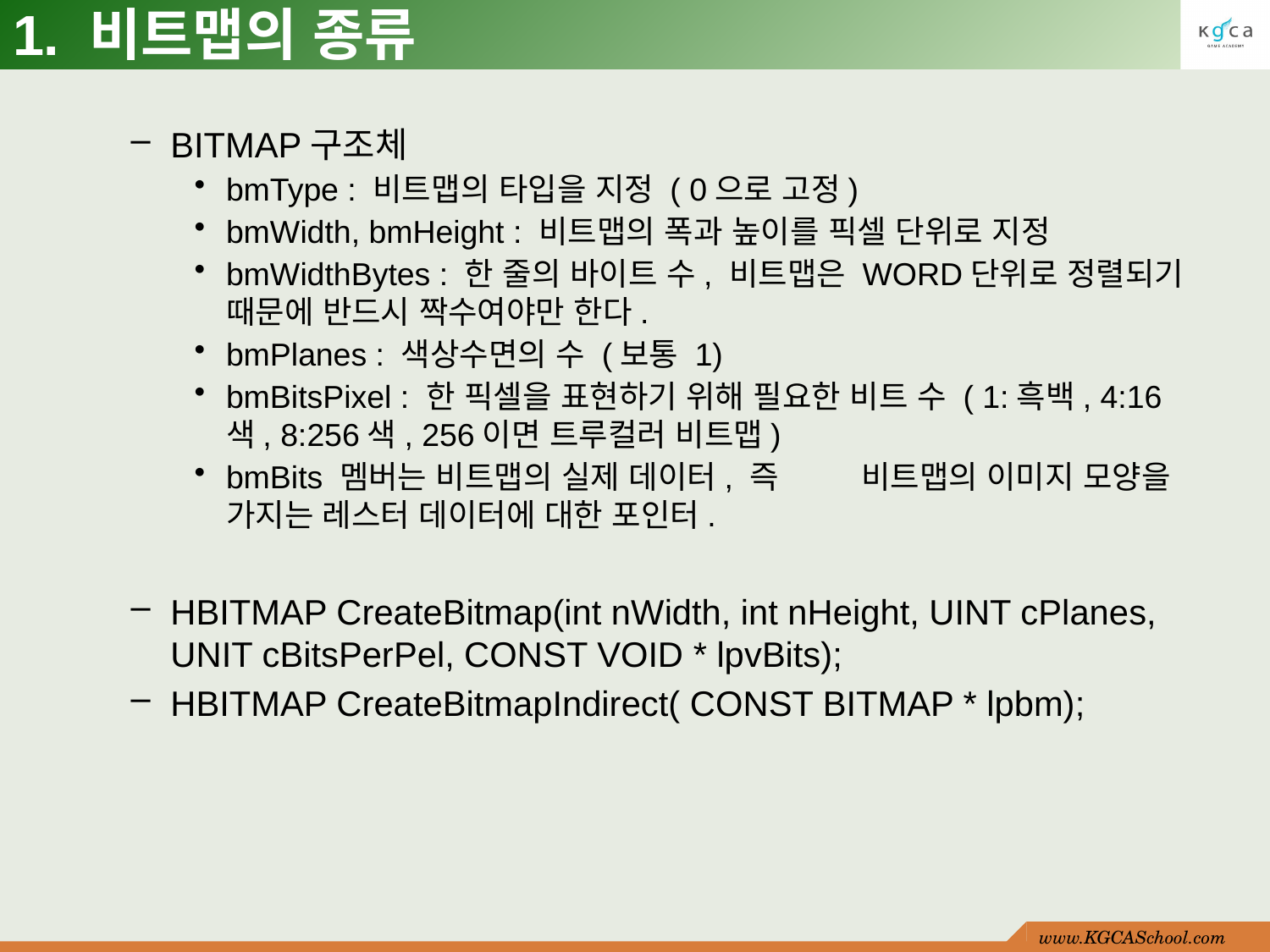

# 1. 비트맵의 종류
BITMAP구조체
bmType : 비트맵의 타입을 지정 ( 0으로 고정)
bmWidth, bmHeight : 비트맵의 폭과 높이를 픽셀 단위로 지정
bmWidthBytes : 한 줄의 바이트 수, 비트맵은 WORD단위로 정렬되기 때문에 반드시 짝수여야만 한다.
bmPlanes : 색상수면의 수 (보통 1)
bmBitsPixel : 한 픽셀을 표현하기 위해 필요한 비트 수 ( 1:흑백, 4:16색, 8:256색, 256이면 트루컬러 비트맵)
bmBits 멤버는 비트맵의 실제 데이터, 즉 	비트맵의 이미지 모양을 가지는 레스터 데이터에 대한 포인터.

HBITMAP CreateBitmap(int nWidth, int nHeight, UINT cPlanes, UNIT cBitsPerPel, CONST VOID * lpvBits);
HBITMAP CreateBitmapIndirect( CONST BITMAP * lpbm);